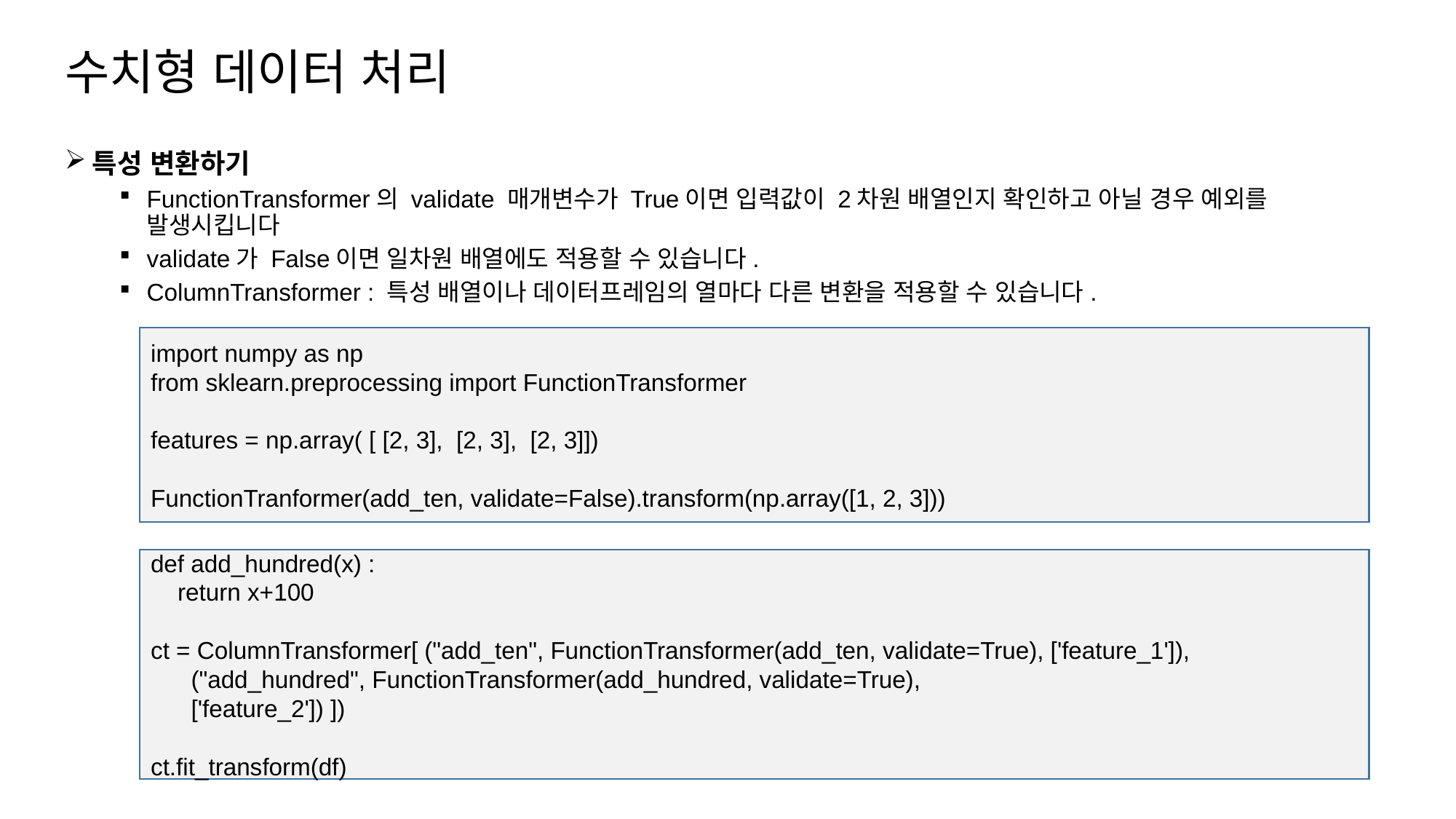

# 수치형 데이터 처리
특성 변환하기
FunctionTransformer의 validate 매개변수가 True이면 입력값이 2차원 배열인지 확인하고 아닐 경우 예외를 발생시킵니다
validate가 False이면 일차원 배열에도 적용할 수 있습니다.
ColumnTransformer : 특성 배열이나 데이터프레임의 열마다 다른 변환을 적용할 수 있습니다.
import numpy as np
from sklearn.preprocessing import FunctionTransformer

features = np.array( [ [2, 3],  [2, 3],  [2, 3]])

FunctionTranformer(add_ten, validate=False).transform(np.array([1, 2, 3]))
def add_hundred(x) :
    return x+100

ct = ColumnTransformer[ ("add_ten", FunctionTransformer(add_ten, validate=True), ['feature_1']),
      ("add_hundred", FunctionTransformer(add_hundred, validate=True),
      ['feature_2']) ])

ct.fit_transform(df)